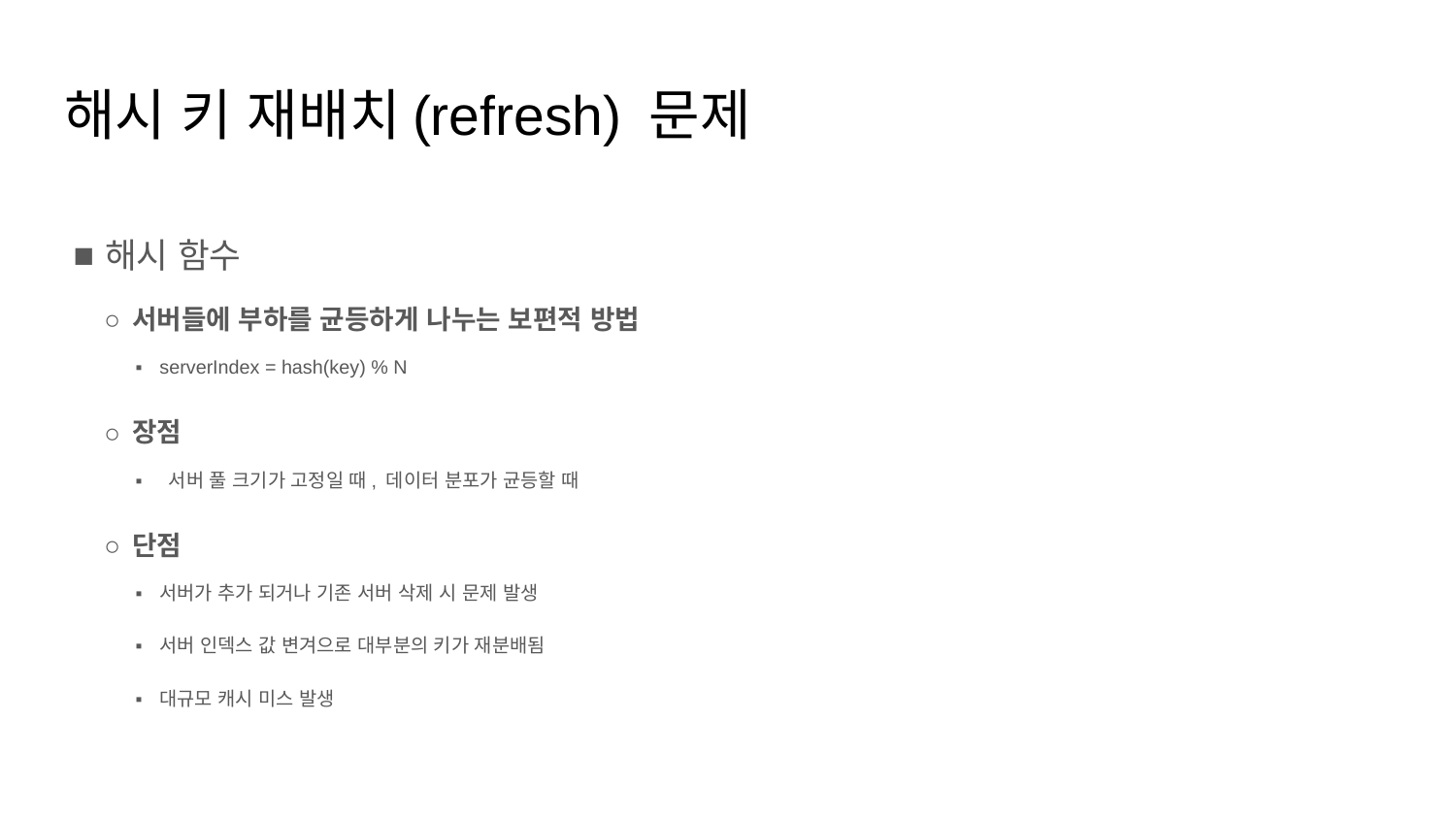

# 해시 키 재배치(refresh) 문제
해시 함수
서버들에 부하를 균등하게 나누는 보편적 방법
serverIndex = hash(key) % N
장점
 서버 풀 크기가 고정일 때, 데이터 분포가 균등할 때
단점
서버가 추가 되거나 기존 서버 삭제 시 문제 발생
서버 인덱스 값 변겨으로 대부분의 키가 재분배됨
대규모 캐시 미스 발생